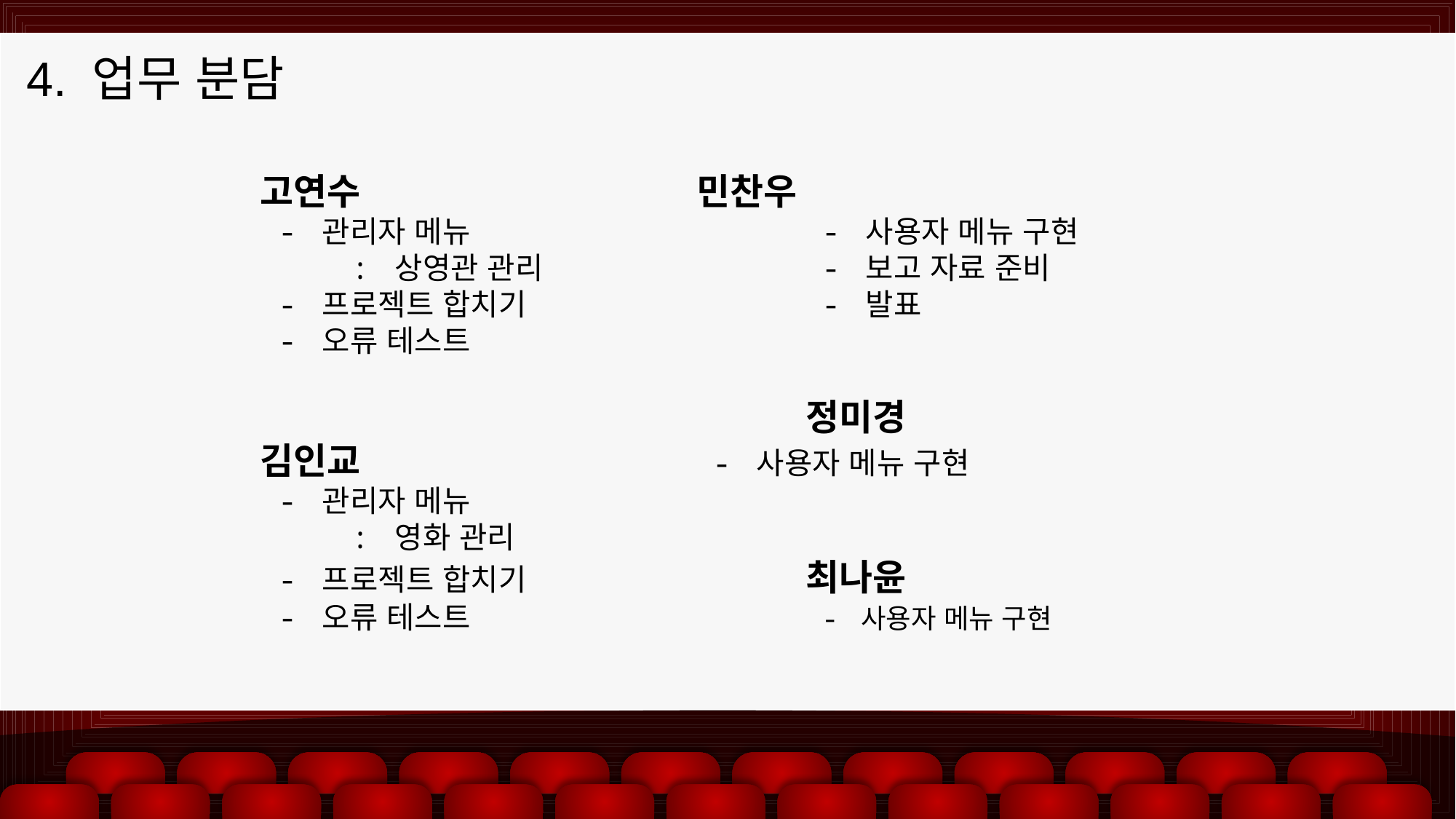

4. 업무 분담

고연수				민찬우
 - 관리자 메뉴 			 - 사용자 메뉴 구현
     : 상영관 관리		 	 - 보고 자료 준비
 - 프로젝트 합치기		 	 - 발표
 - 오류 테스트

				 	정미경
김인교				 - 사용자 메뉴 구현
 - 관리자 메뉴
     : 영화 관리
 - 프로젝트 합치기			최나윤
 - 오류 테스트				 - 사용자 메뉴 구현